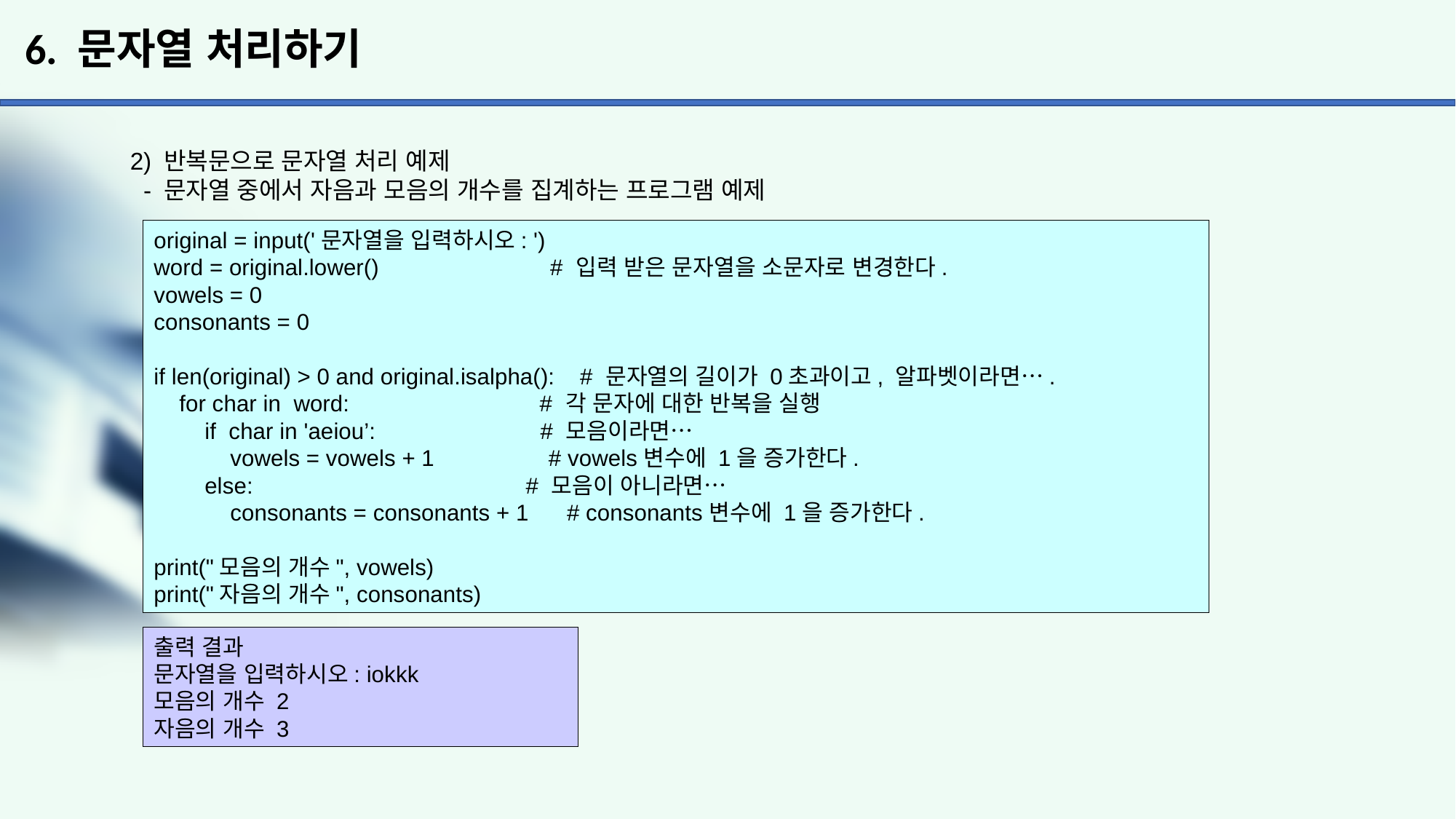

# 6. 문자열 처리하기
2) 반복문으로 문자열 처리 예제
  - 문자열 중에서 자음과 모음의 개수를 집계하는 프로그램 예제
original = input('문자열을 입력하시오: ')
word = original.lower()                           # 입력 받은 문자열을 소문자로 변경한다.
vowels = 0
consonants = 0

if len(original) > 0 and original.isalpha():    # 문자열의 길이가 0초과이고, 알파벳이라면….
    for char in  word:                              # 각 문자에 대한 반복을 실행
        if  char in 'aeiou’:                          # 모음이라면…
            vowels = vowels + 1                  # vowels변수에 1을 증가한다.
        else:                                           # 모음이 아니라면…
            consonants = consonants + 1      # consonants변수에 1을 증가한다.

print("모음의 개수", vowels)
print("자음의 개수", consonants)
출력 결과
문자열을 입력하시오: iokkk
모음의 개수 2
자음의 개수 3